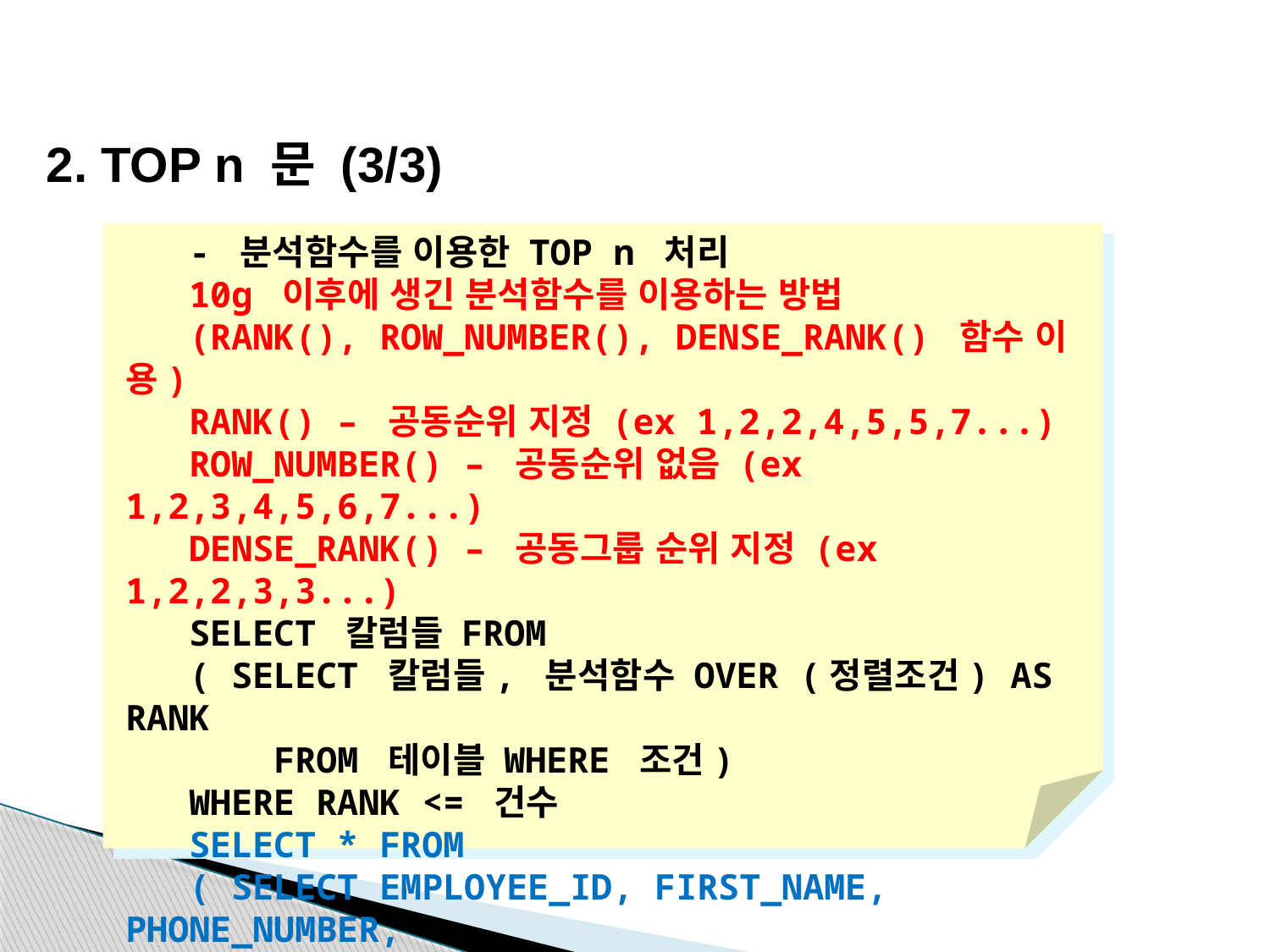

2. TOP n 문 (3/3)
   - 분석함수를 이용한 TOP n 처리
   10g 이후에 생긴 분석함수를 이용하는 방법
   (RANK(), ROW_NUMBER(), DENSE_RANK() 함수 이용)
   RANK() – 공동순위 지정 (ex 1,2,2,4,5,5,7...)
   ROW_NUMBER() – 공동순위 없음 (ex 1,2,3,4,5,6,7...)
   DENSE_RANK() – 공동그룹 순위 지정 (ex 1,2,2,3,3...)
   SELECT 칼럼들 FROM
   ( SELECT 칼럼들, 분석함수 OVER (정렬조건) AS RANK
       FROM 테이블 WHERE 조건)
   WHERE RANK <= 건수
   SELECT * FROM
   ( SELECT EMPLOYEE_ID, FIRST_NAME, PHONE_NUMBER,
     ROW_NUMBER() OVER(ORDER BY FIRST_NAME) AS RANK
       FROM EMPLOYEES) WHERE RANK < 6;